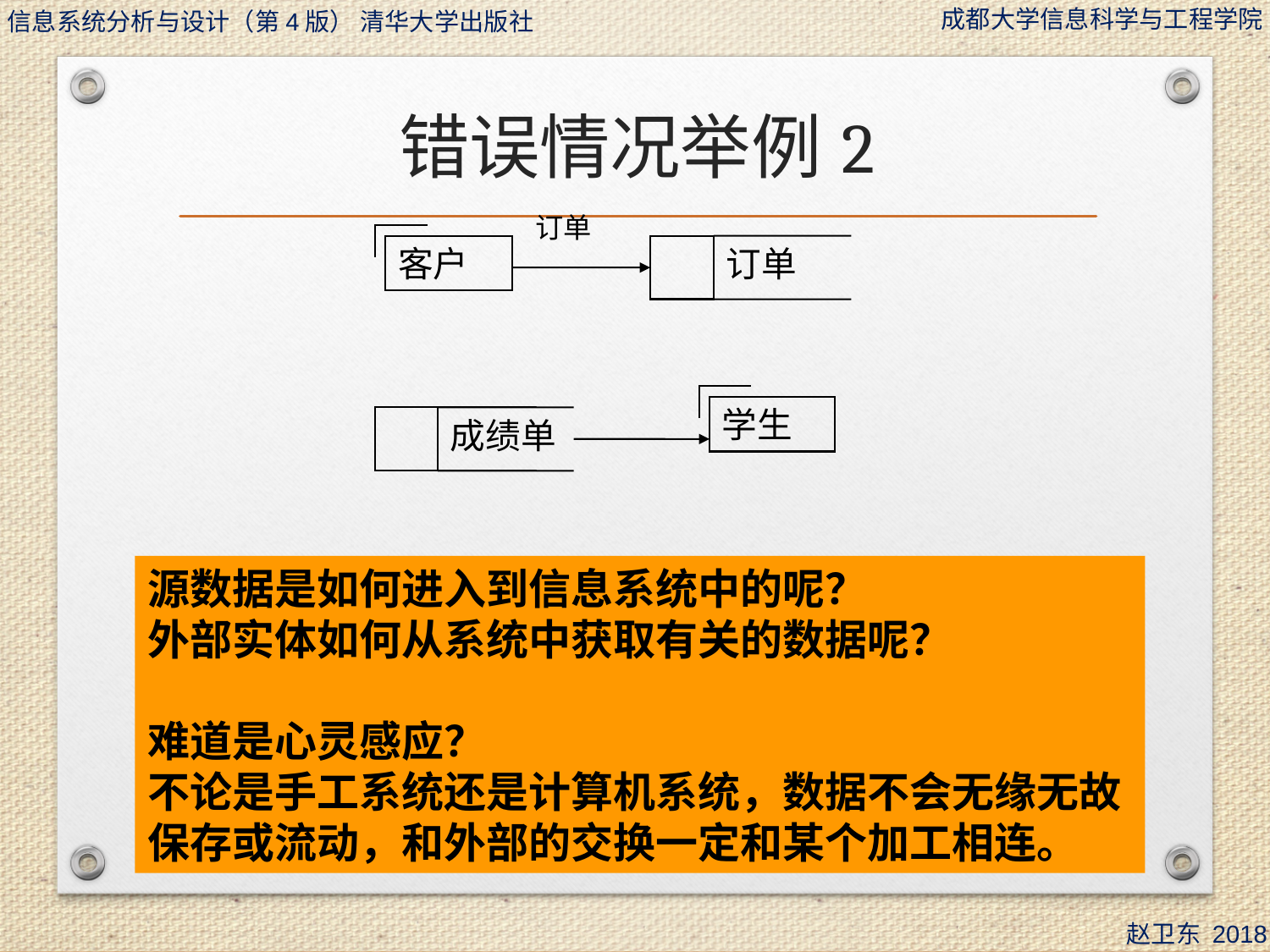

# 错误情况举例2
订单

客户

订单

学生

成绩单

源数据是如何进入到信息系统中的呢？
外部实体如何从系统中获取有关的数据呢？

难道是心灵感应？
不论是手工系统还是计算机系统，数据不会无缘无故保存或流动，和外部的交换一定和某个加工相连。